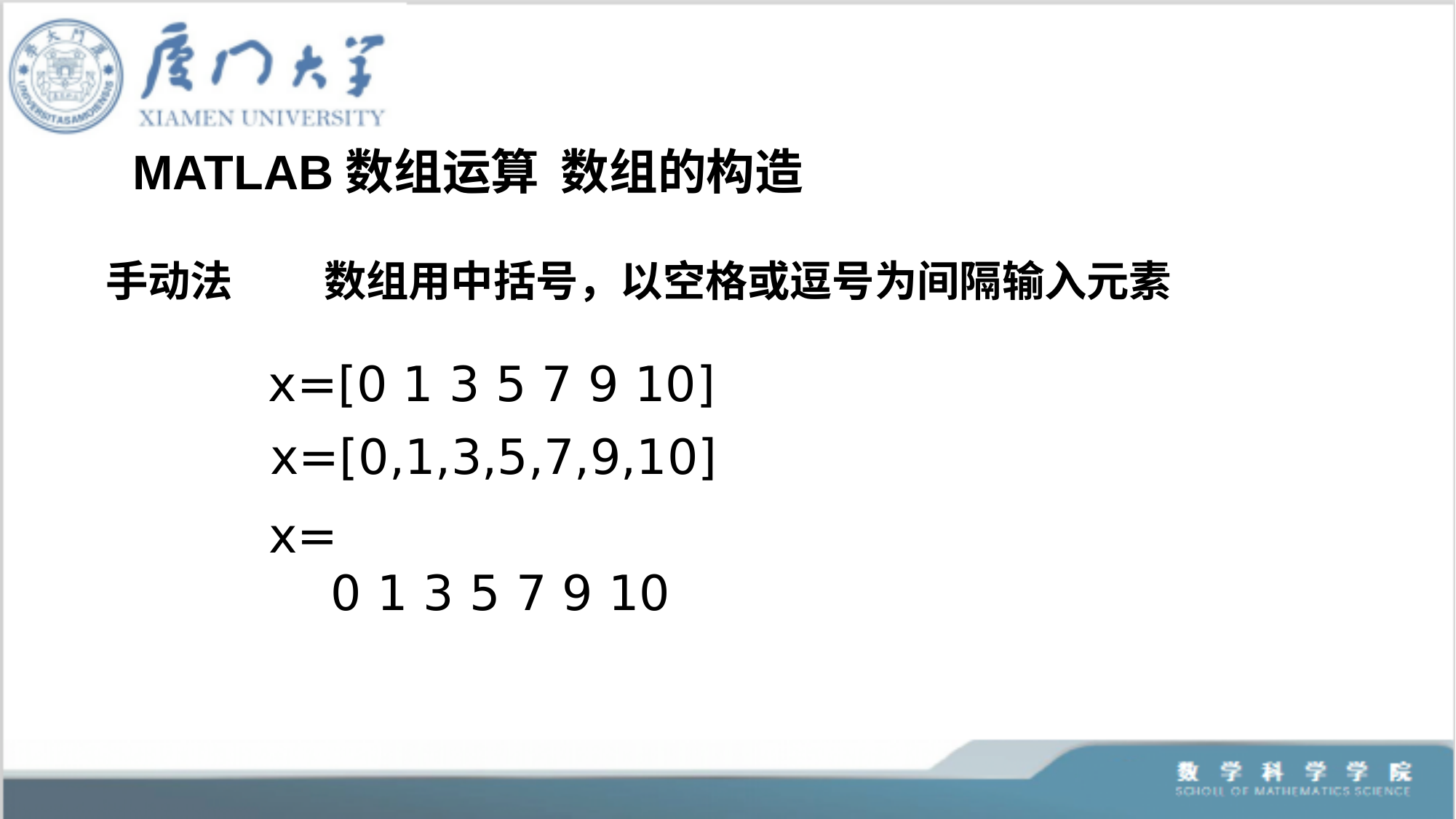

MATLAB数组运算	数组的构造
手动法	数组用中括号，以空格或逗号为间隔输入元素
x=[0 1 3 5 7 9 10]
x=[0,1,3,5,7,9,10]

x=
    0 1 3 5 7 9 10